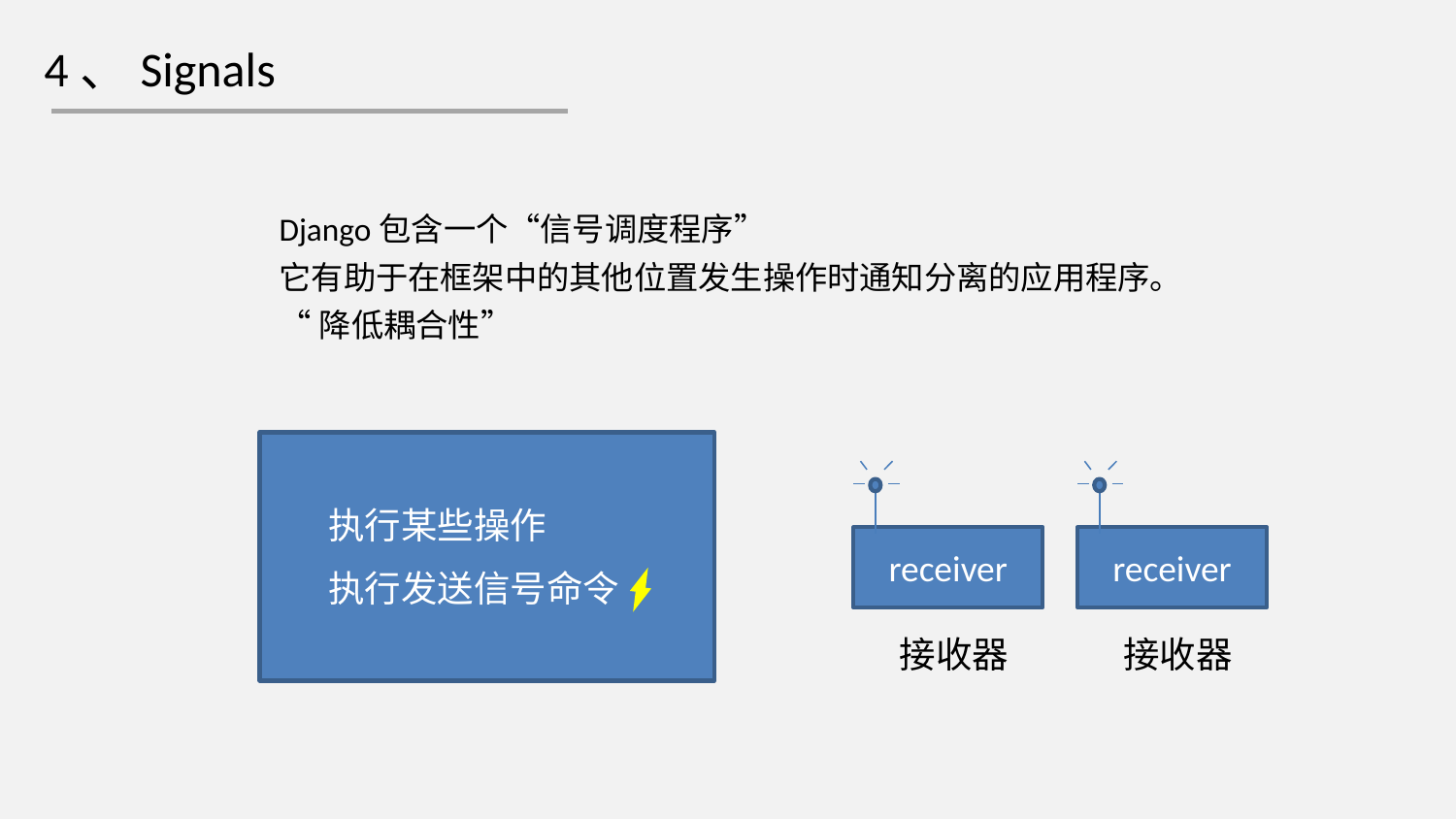

4、Signals
Django包含一个“信号调度程序”
它有助于在框架中的其他位置发生操作时通知分离的应用程序。
“降低耦合性”

receiver
接收器

receiver
接收器
执行某些操作
执行发送信号命令